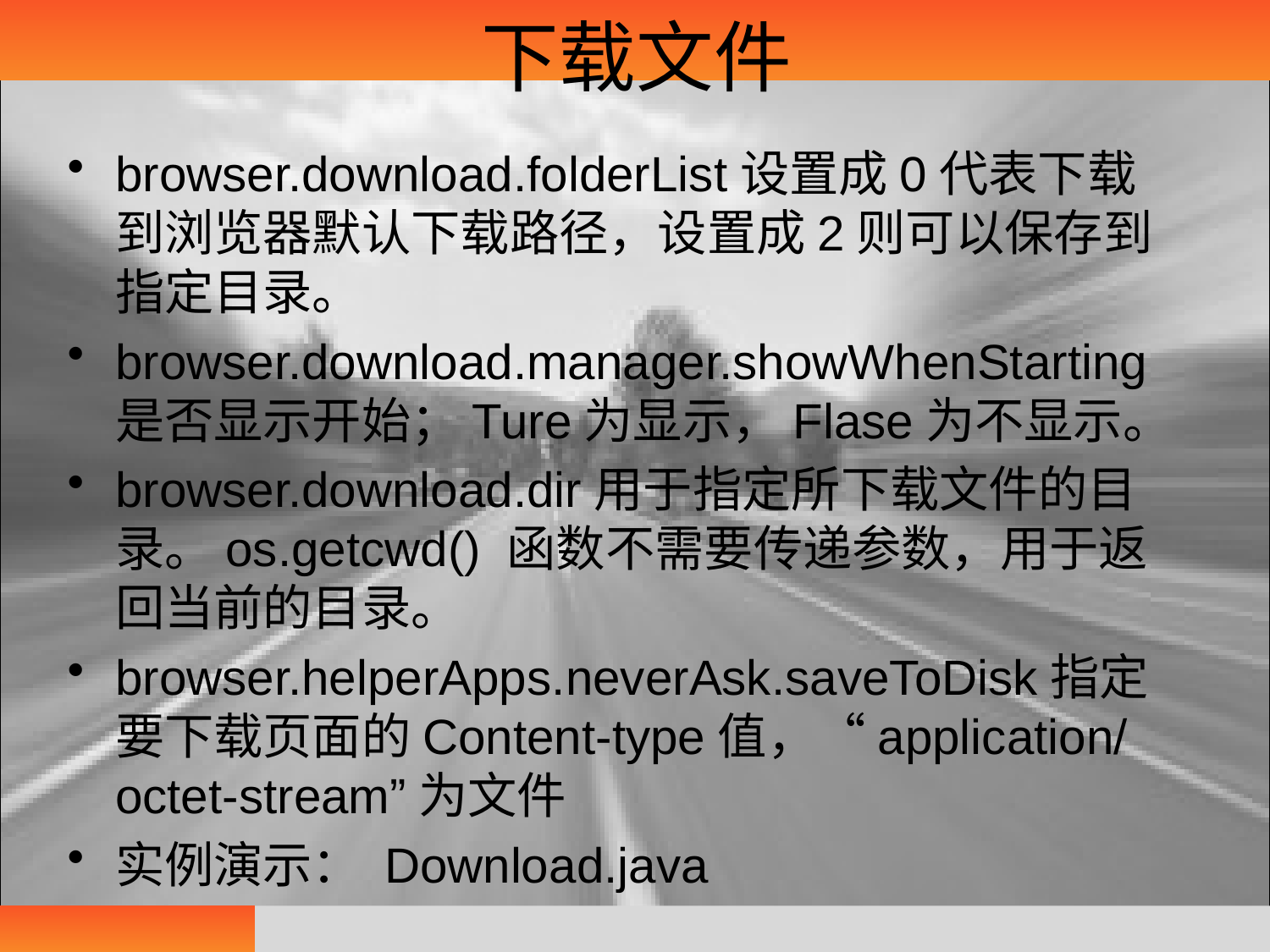

# 下载文件
browser.download.folderList设置成0代表下载到浏览器默认下载路径，设置成2则可以保存到指定目录。
browser.download.manager.showWhenStarting是否显示开始；Ture为显示，Flase为不显示。
browser.download.dir用于指定所下载文件的目录。os.getcwd() 函数不需要传递参数，用于返回当前的目录。
browser.helperApps.neverAsk.saveToDisk指定要下载页面的Content-type值，“application/octet-stream”为文件
实例演示： Download.java